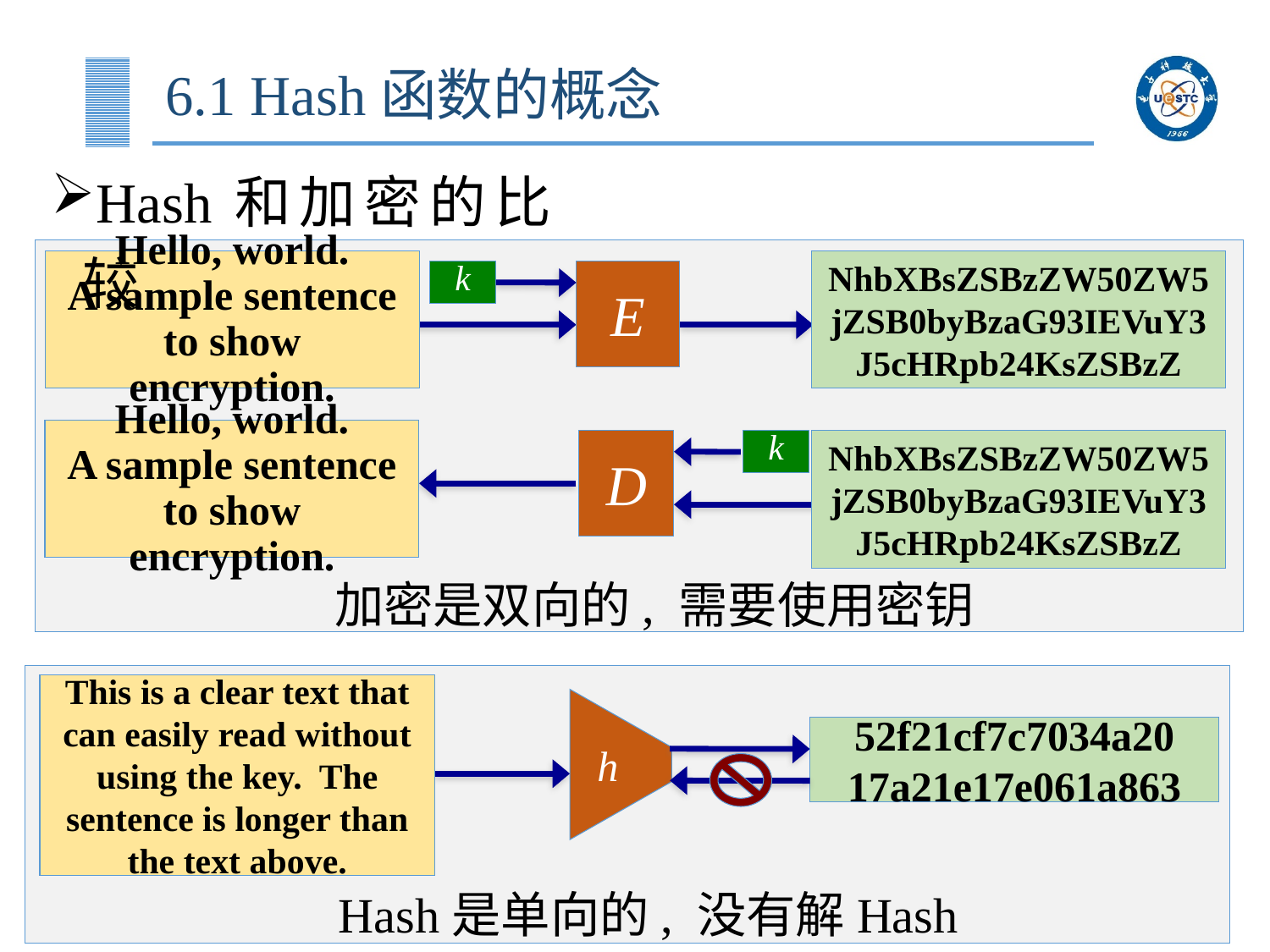

# 6.1 Hash函数的概念
Hash和加密的比较

Hello, world.
A sample sentence to show encryption.
NhbXBsZSBzZW50ZW5jZSB0byBzaG93IEVuY3J5cHRpb24KsZSBzZ
k
E
Hello, world.
A sample sentence to show encryption.
D
k
NhbXBsZSBzZW50ZW5jZSB0byBzaG93IEVuY3J5cHRpb24KsZSBzZ
加密是双向的, 需要使用密钥

This is a clear text that can easily read without using the key.  The sentence is longer than the text above.
52f21cf7c7034a20
17a21e17e061a863
h

Hash是单向的, 没有解Hash
2023/4/14